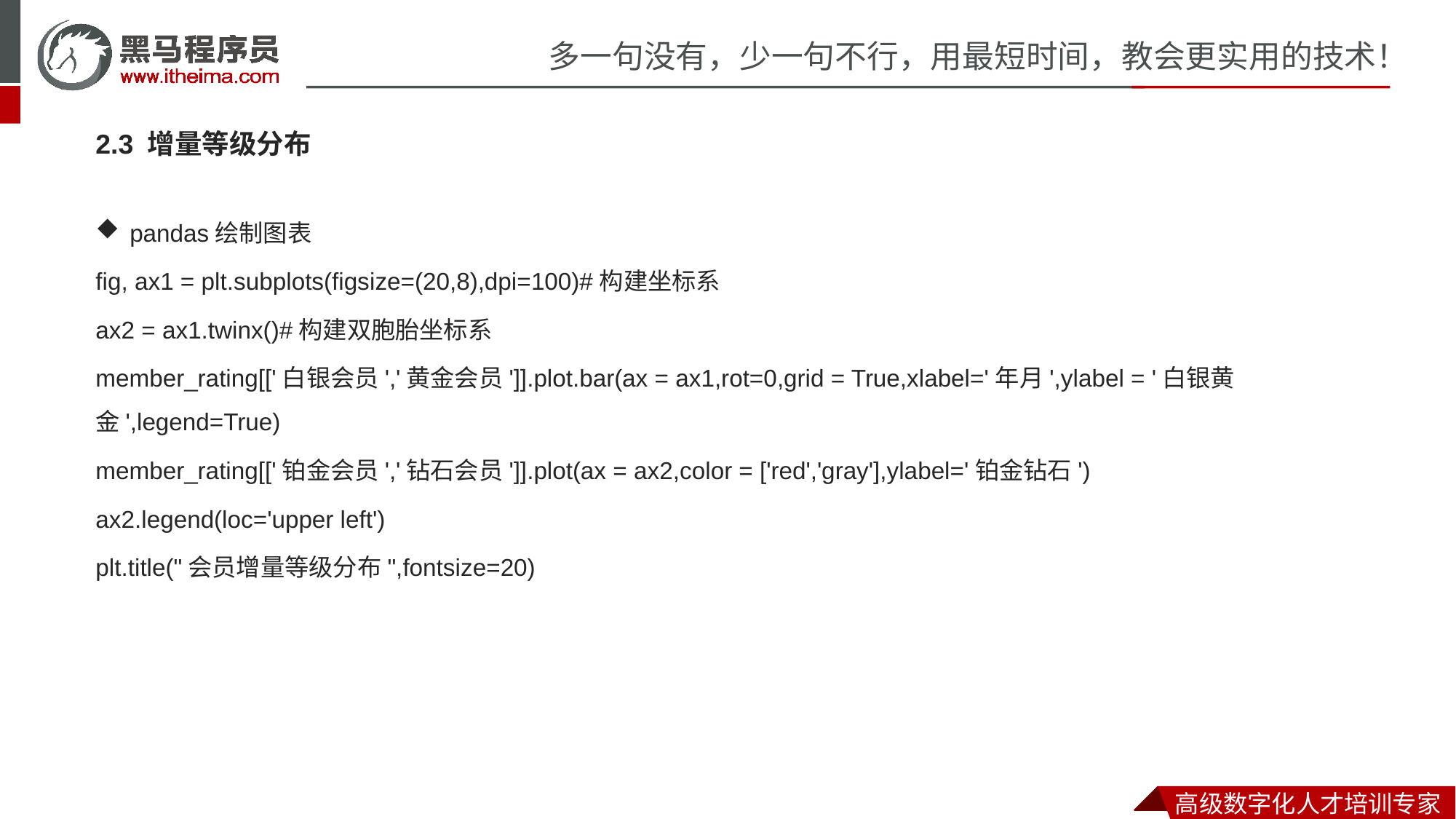

2.3 增量等级分布
pandas绘制图表
fig, ax1 = plt.subplots(figsize=(20,8),dpi=100)#构建坐标系
ax2 = ax1.twinx()#构建双胞胎坐标系
member_rating[['白银会员','黄金会员']].plot.bar(ax = ax1,rot=0,grid = True,xlabel='年月',ylabel = '白银黄金',legend=True)
member_rating[['铂金会员','钻石会员']].plot(ax = ax2,color = ['red','gray'],ylabel='铂金钻石')
ax2.legend(loc='upper left')
plt.title("会员增量等级分布",fontsize=20)